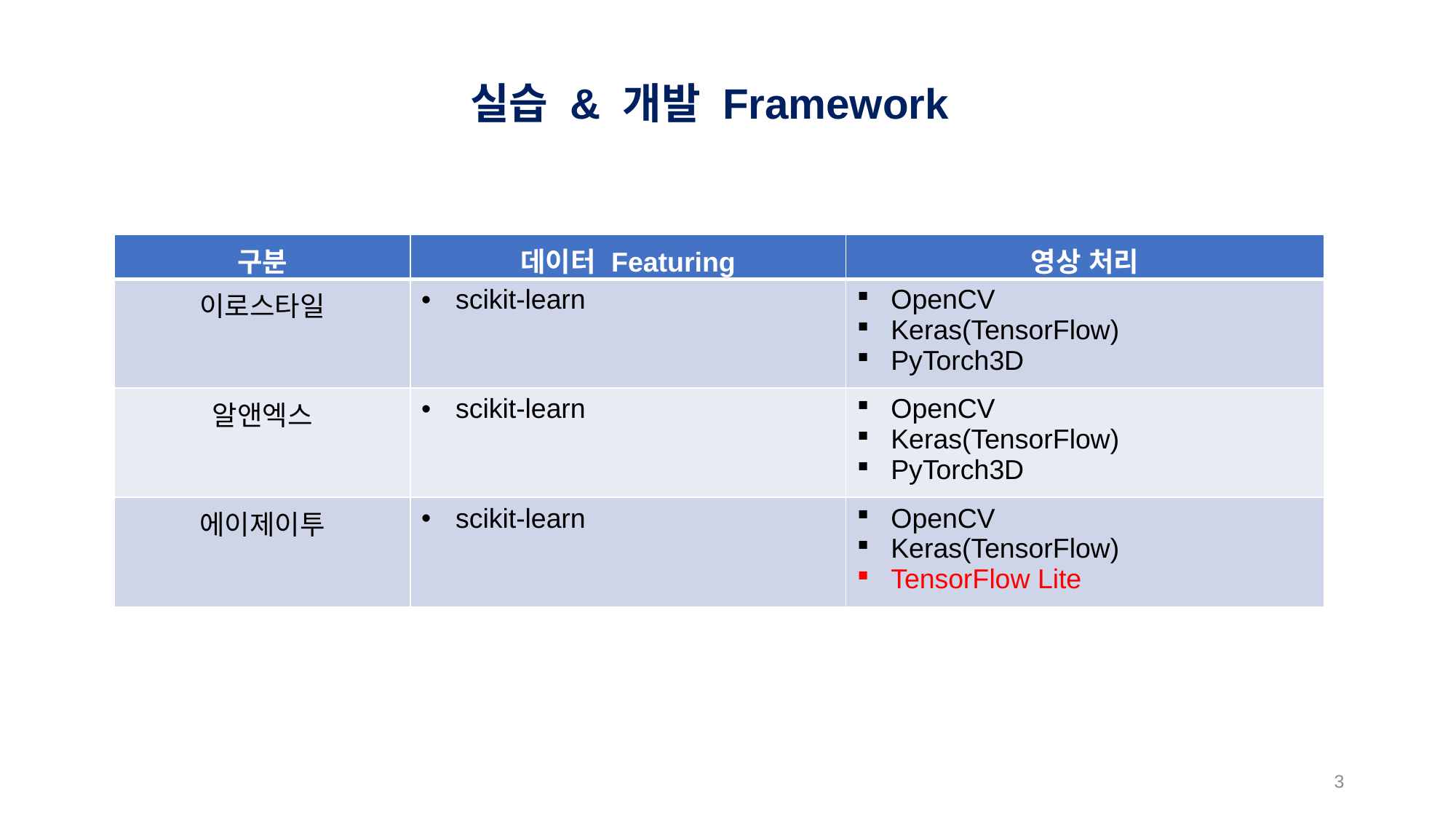

실습 & 개발 Framework
| 구분 | 데이터 Featuring | 영상 처리 |
| --- | --- | --- |
| 이로스타일 | scikit-learn | OpenCV Keras(TensorFlow) PyTorch3D |
| 알앤엑스 | scikit-learn | OpenCV Keras(TensorFlow) PyTorch3D |
| 에이제이투 | scikit-learn | OpenCV Keras(TensorFlow) TensorFlow Lite |
3